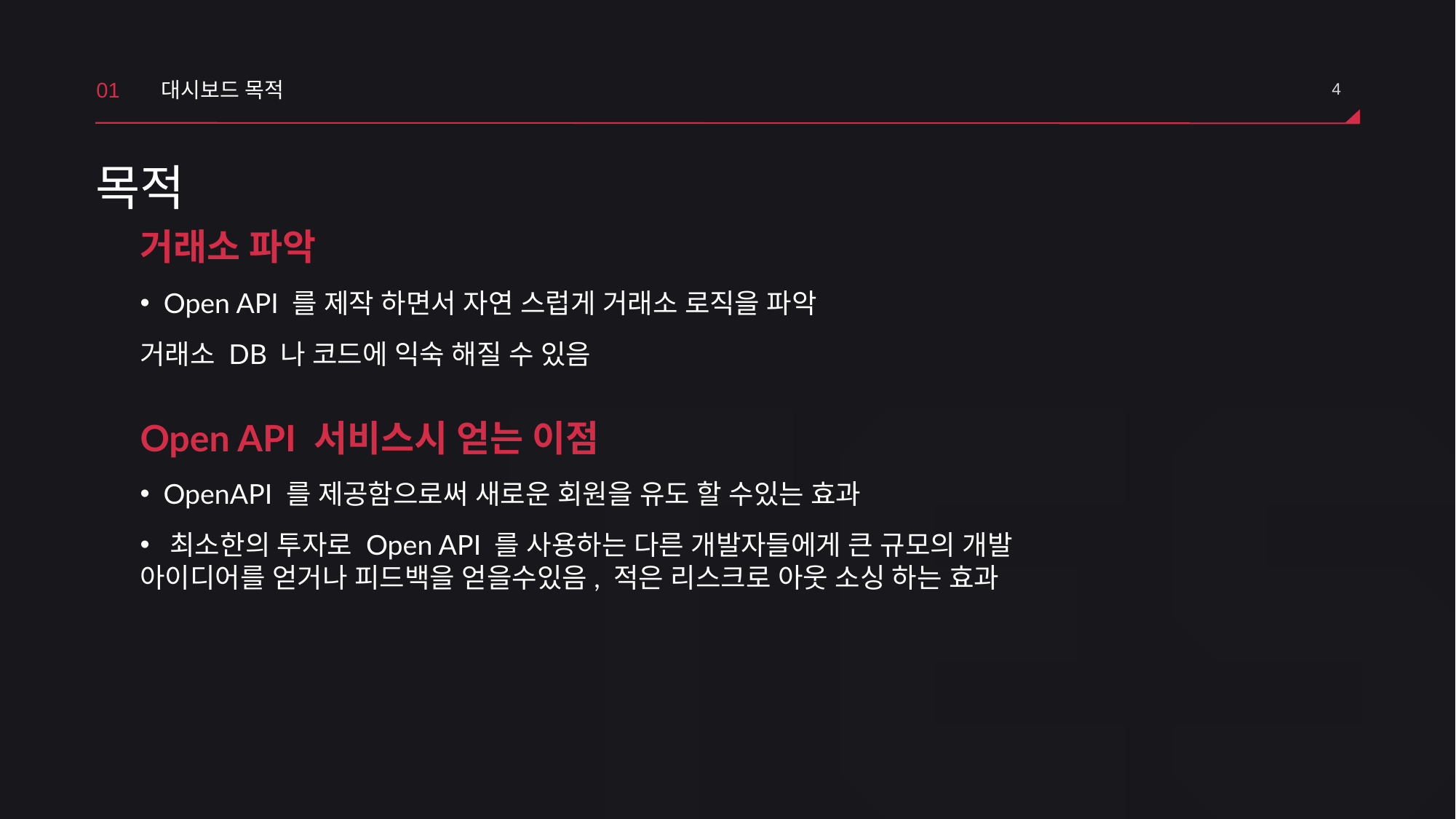

01
대시보드 목적
4
목적
거래소 파악
  Open API 를 제작 하면서 자연 스럽게 거래소 로직을 파악
거래소 DB 나 코드에 익숙 해질 수 있음
Open API 서비스시 얻는 이점
  OpenAPI 를 제공함으로써 새로운 회원을 유도 할 수있는 효과
  최소한의 투자로 Open API 를 사용하는 다른 개발자들에게 큰 규모의 개발 아이디어를 얻거나 피드백을 얻을수있음, 적은 리스크로 아웃 소싱 하는 효과